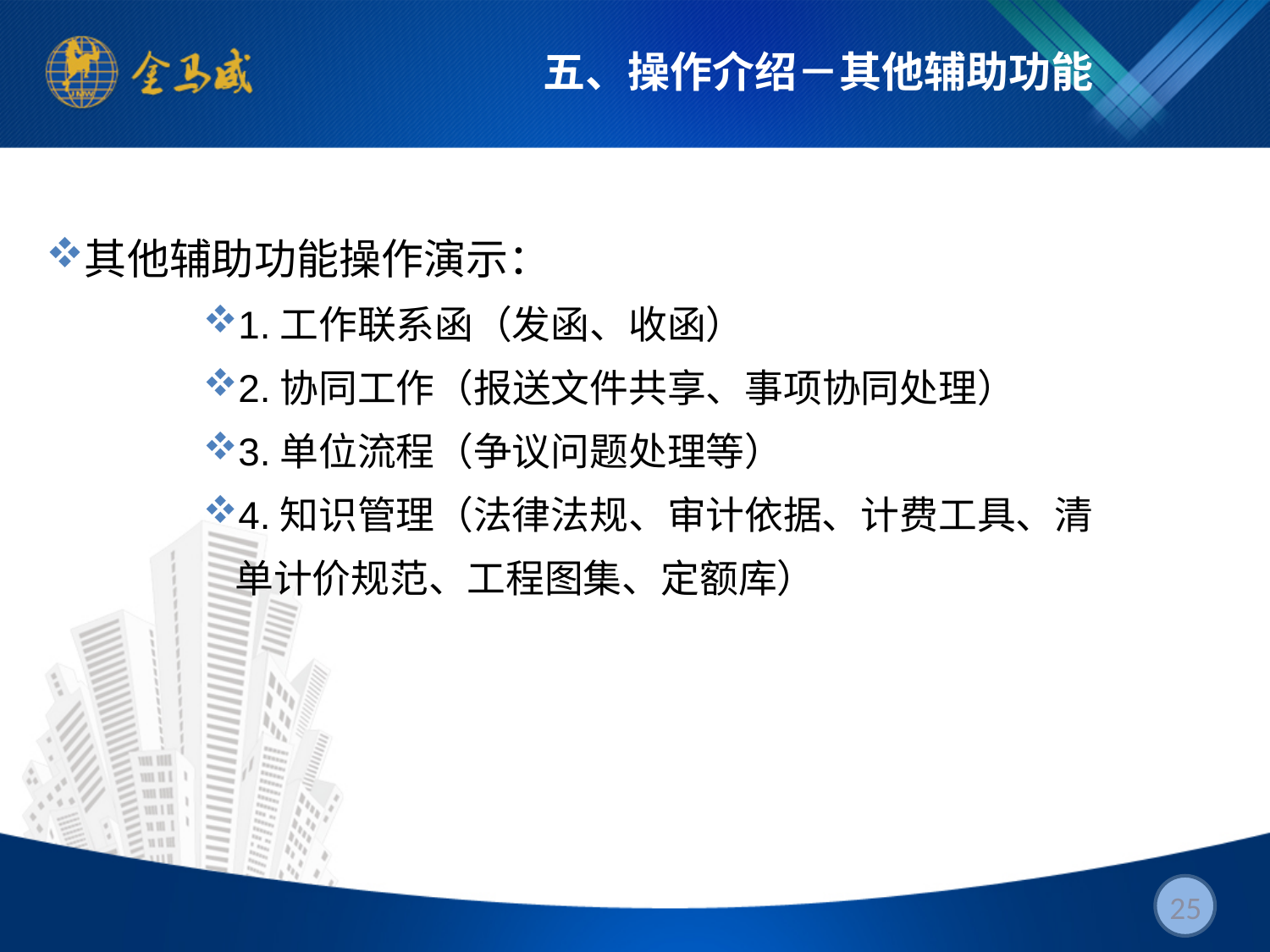

# 五、操作介绍－其他辅助功能
其他辅助功能操作演示：
1.工作联系函（发函、收函）
2.协同工作（报送文件共享、事项协同处理）
3.单位流程（争议问题处理等）
4.知识管理（法律法规、审计依据、计费工具、清单计价规范、工程图集、定额库）
25